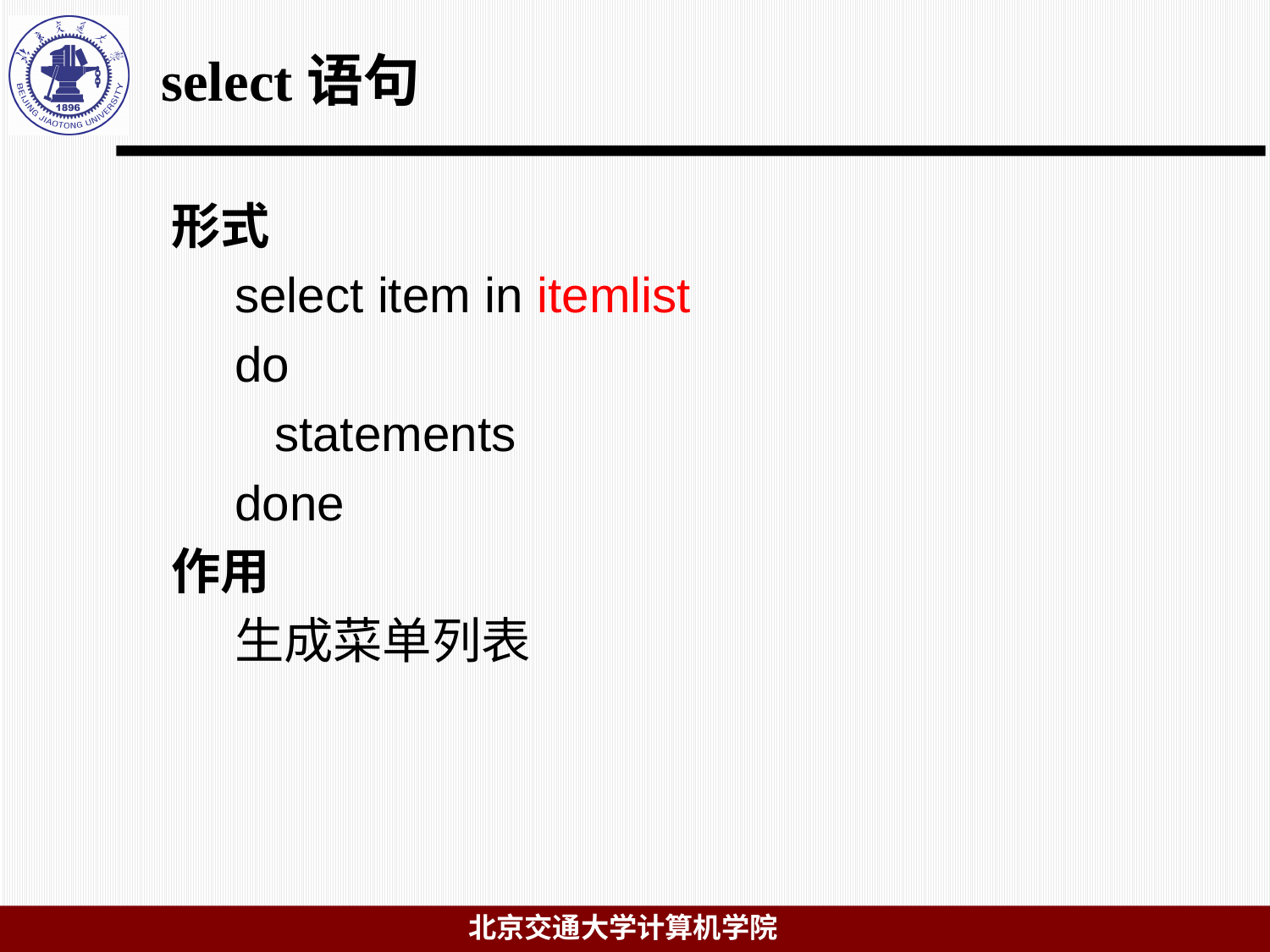

# select语句
形式
select item in itemlist
do
	statements
done
作用
生成菜单列表